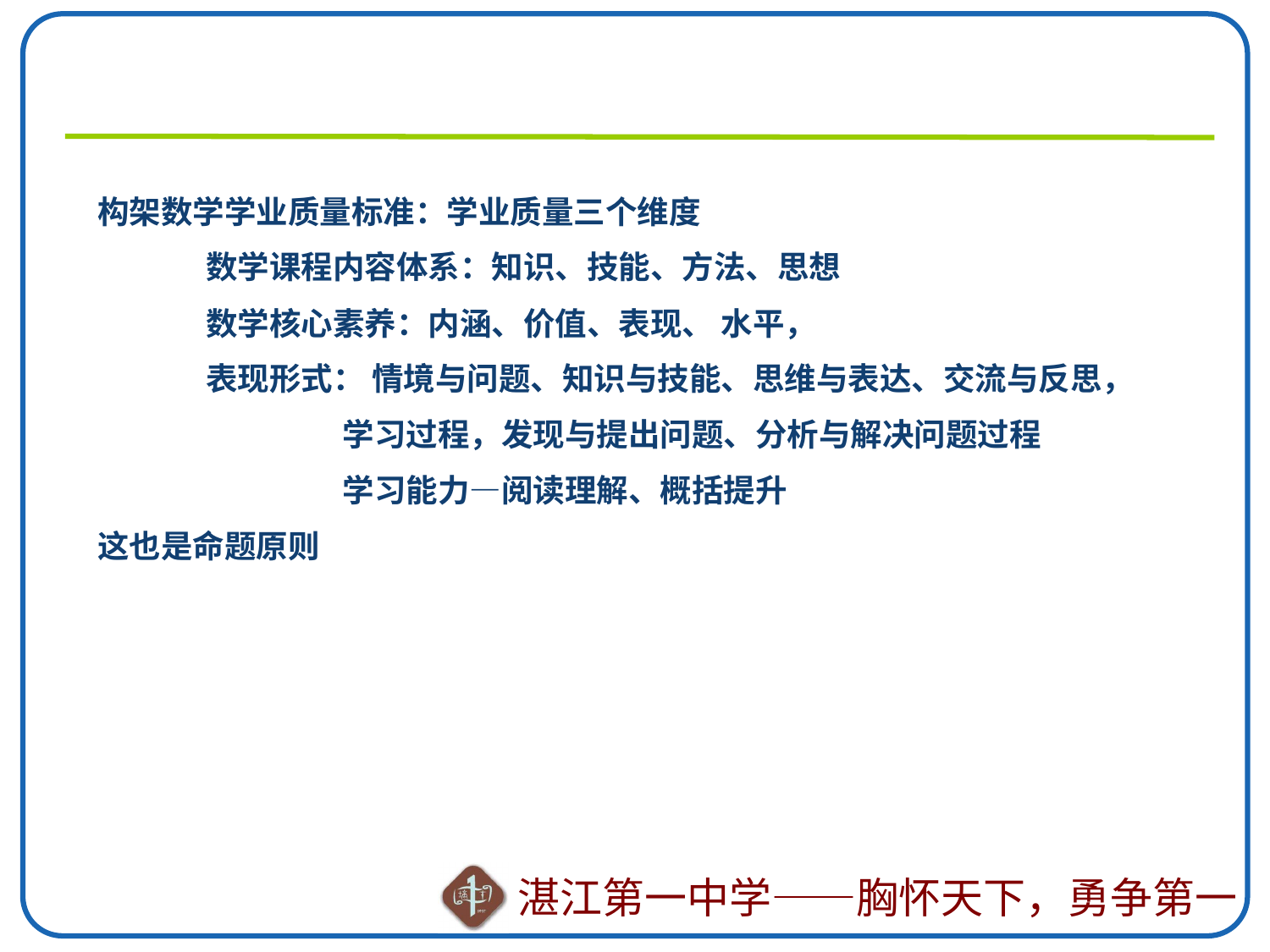

#

构架数学学业质量标准：学业质量三个维度
              数学课程内容体系：知识、技能、方法、思想
              数学核心素养：内涵、价值、表现、 水平，
              表现形式： 情境与问题、知识与技能、思维与表达、交流与反思，
                                 学习过程，发现与提出问题、分析与解决问题过程
                                 学习能力—阅读理解、概括提升
这也是命题原则